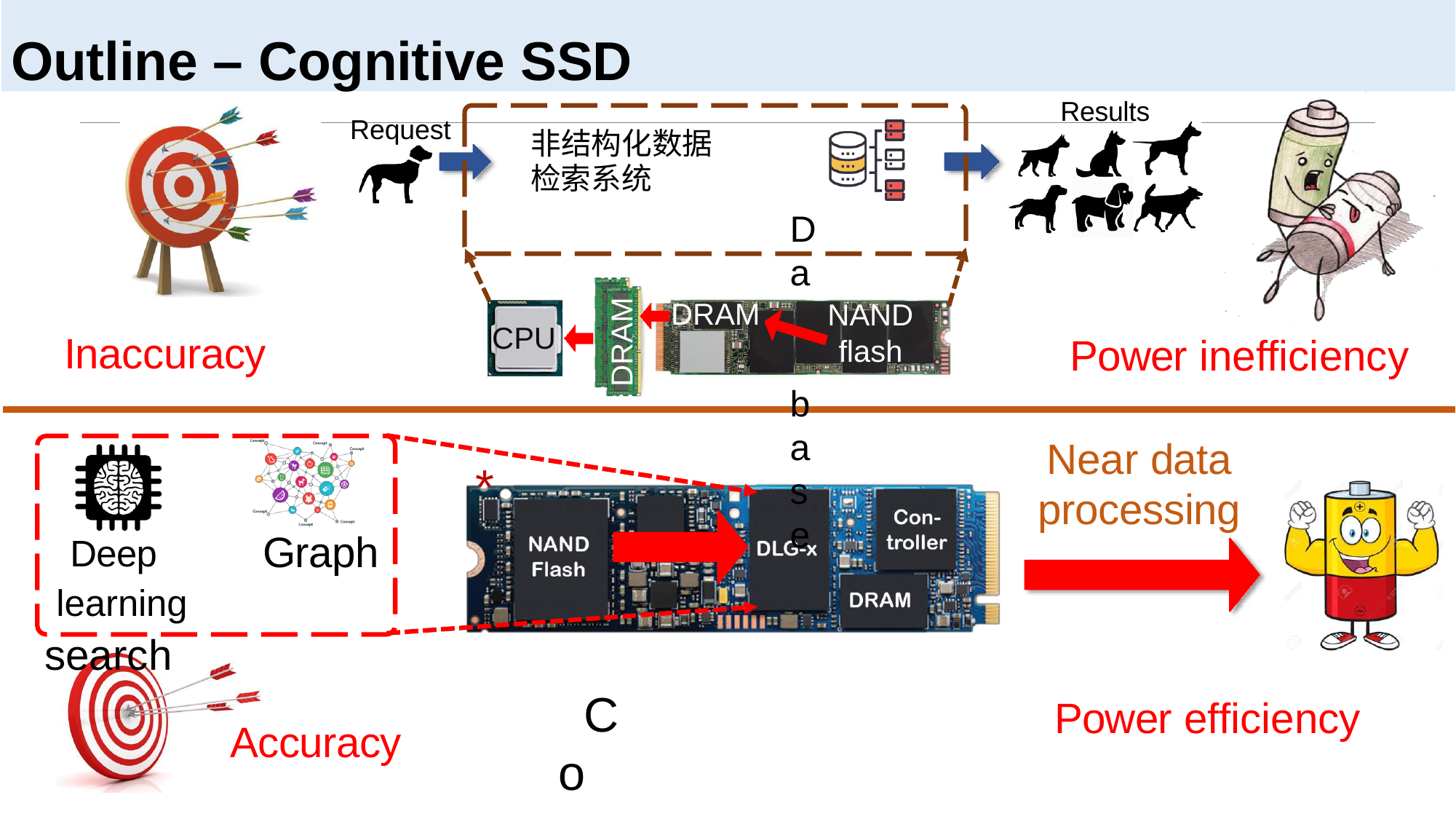

# Outline – Cognitive SSD

Results

Power inefficiency

quest
Re

Inaccuracy

非结构化数据           检索系统
Database

DRAM
DRAM
NAND
flash

CPU

Near data
processing

*

Deep	Graph  learning	search
Cognitive SSD

Power efficiency
Accuracy